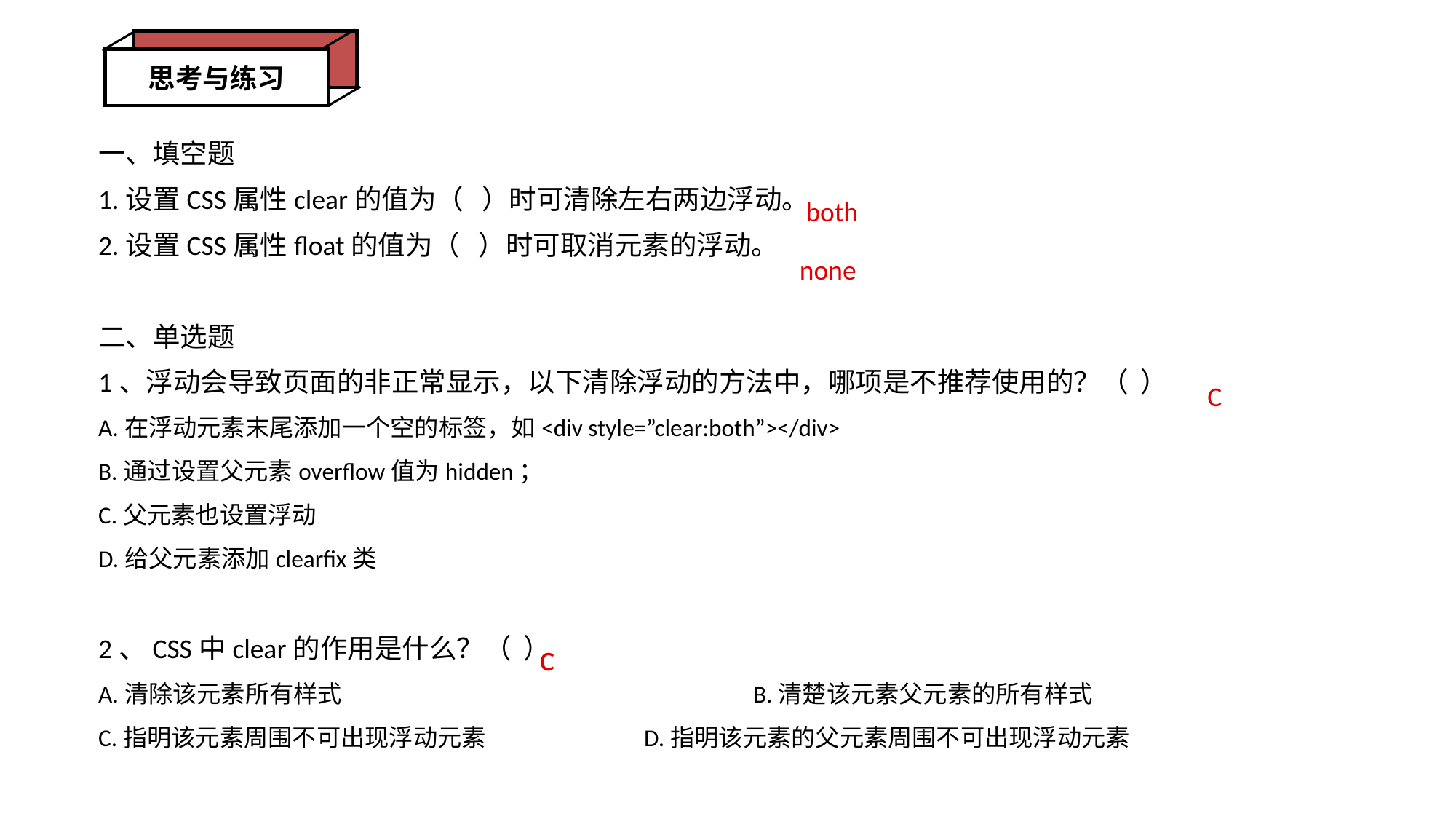

思考与练习

一、填空题
1.设置CSS属性clear的值为（   ）时可清除左右两边浮动。
2.设置CSS属性float的值为（   ）时可取消元素的浮动。

二、单选题
1、浮动会导致页面的非正常显示，以下清除浮动的方法中，哪项是不推荐使用的？（  ）
A.在浮动元素末尾添加一个空的标签，如<div style=”clear:both”></div>
B.通过设置父元素overflow值为hidden；
C.父元素也设置浮动
D.给父元素添加clearfix类

2、CSS中clear的作用是什么？（  ）
A.清除该元素所有样式				B.清楚该元素父元素的所有样式
C.指明该元素周围不可出现浮动元素		D.指明该元素的父元素周围不可出现浮动元素

 both
none
C
c